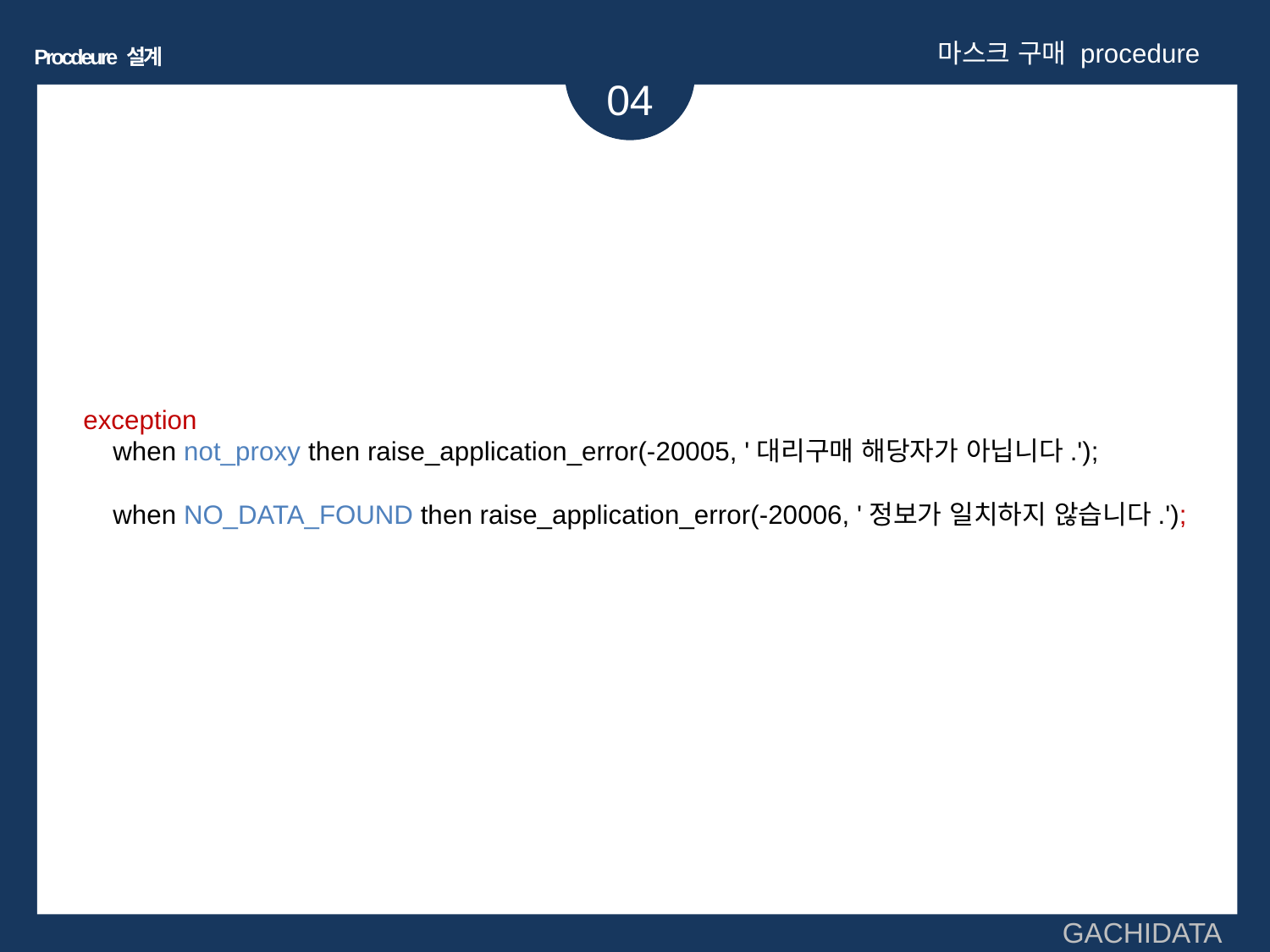

마스크 구매 procedure
Procdeure 설계
04

 exception
     when not_proxy then raise_application_error(-20005, '대리구매 해당자가 아닙니다.');

     when NO_DATA_FOUND then raise_application_error(-20006, '정보가 일치하지 않습니다.');
GACHIDATA